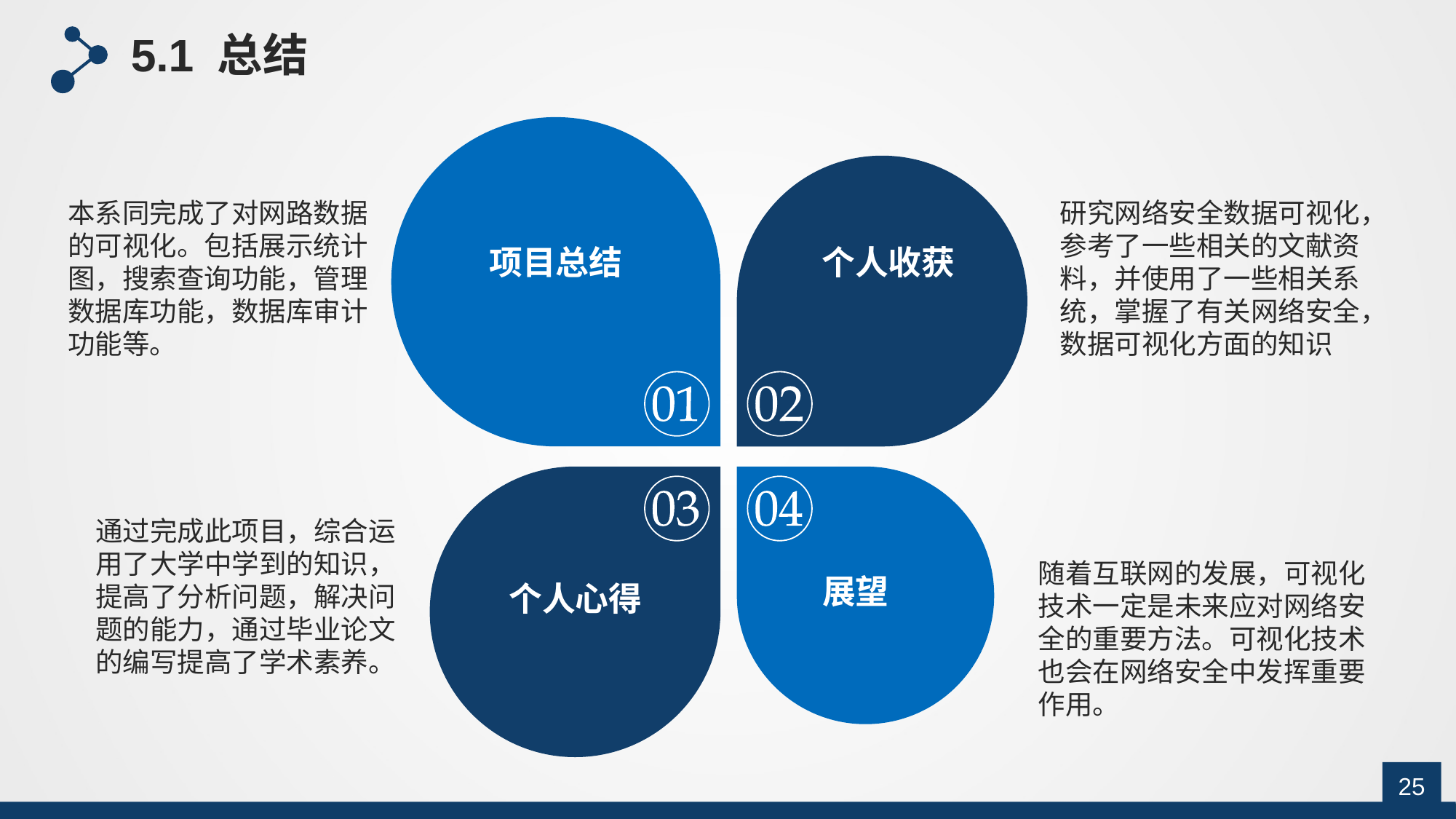

5.1 总结

本系同完成了对网路数据的可视化。包括展示统计图，搜索查询功能，管理数据库功能，数据库审计功能等。
研究网络安全数据可视化，参考了一些相关的文献资料，并使用了一些相关系统，掌握了有关网络安全，数据可视化方面的知识
项目总结
个人收获

通过完成此项目，综合运用了大学中学到的知识，提高了分析问题，解决问题的能力，通过毕业论文的编写提高了学术素养。
随着互联网的发展，可视化技术一定是未来应对网络安全的重要方法。可视化技术也会在网络安全中发挥重要作用。
展望
个人心得